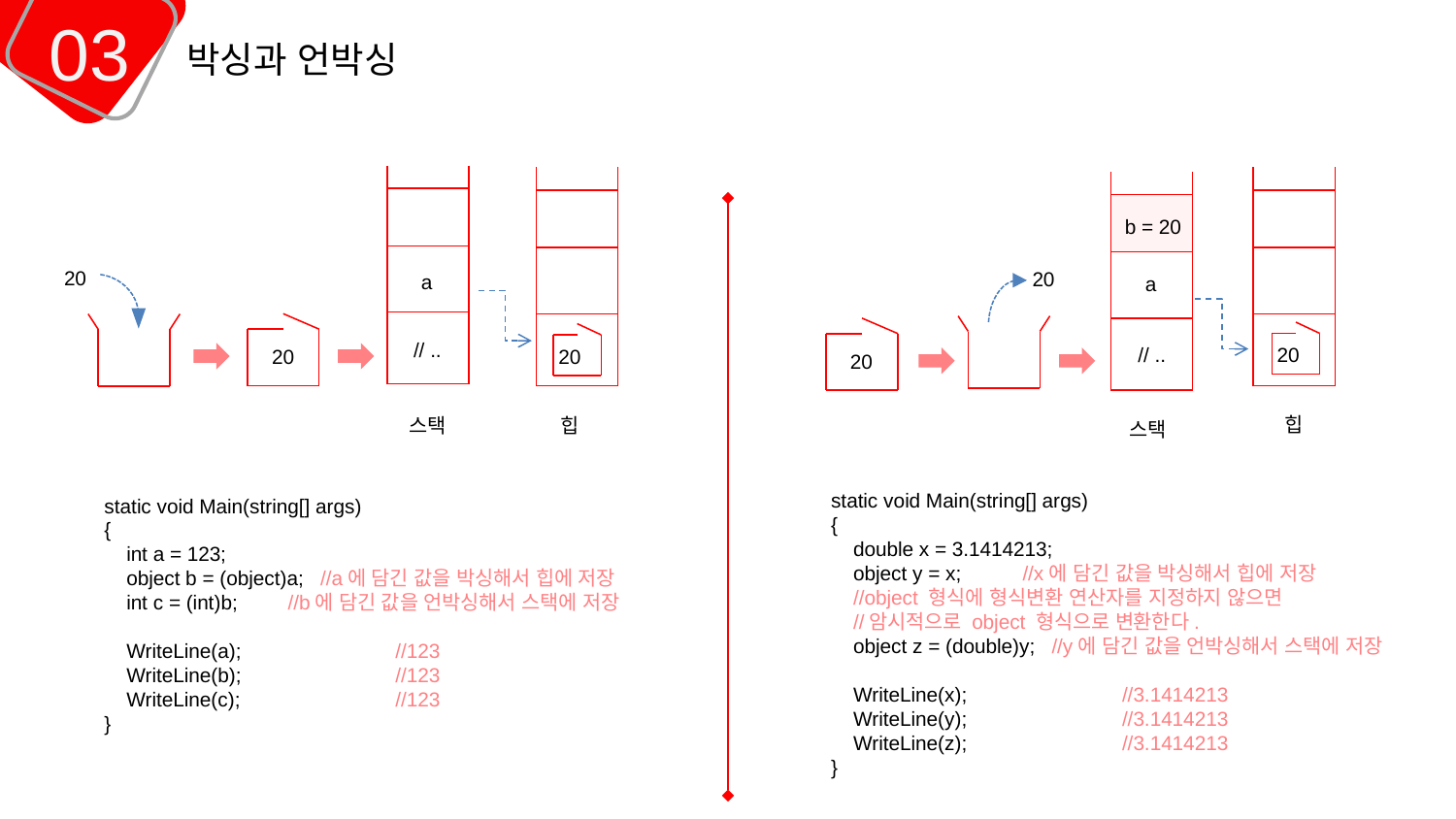

03
박싱과 언박싱

b = 20
20
20
a
a

20
20
20
// ..
// ..
20

힙
힙
스택
스택
static void Main(string[] args)
{
    double x = 3.1414213;
    object y = x;           //x에 담긴 값을 박싱해서 힙에 저장
    //object 형식에 형식변환 연산자를 지정하지 않으면
    //암시적으로 object 형식으로 변환한다.
    object z = (double)y;   //y에 담긴 값을 언박싱해서 스택에 저장

    WriteLine(x);		//3.1414213
    WriteLine(y);		//3.1414213
    WriteLine(z);		//3.1414213
}
static void Main(string[] args)
{
    int a = 123;
    object b = (object)a;   //a에 담긴 값을 박싱해서 힙에 저장
    int c = (int)b;         //b에 담긴 값을 언박싱해서 스택에 저장

    WriteLine(a);		//123
    WriteLine(b);		//123
    WriteLine(c);		//123
}